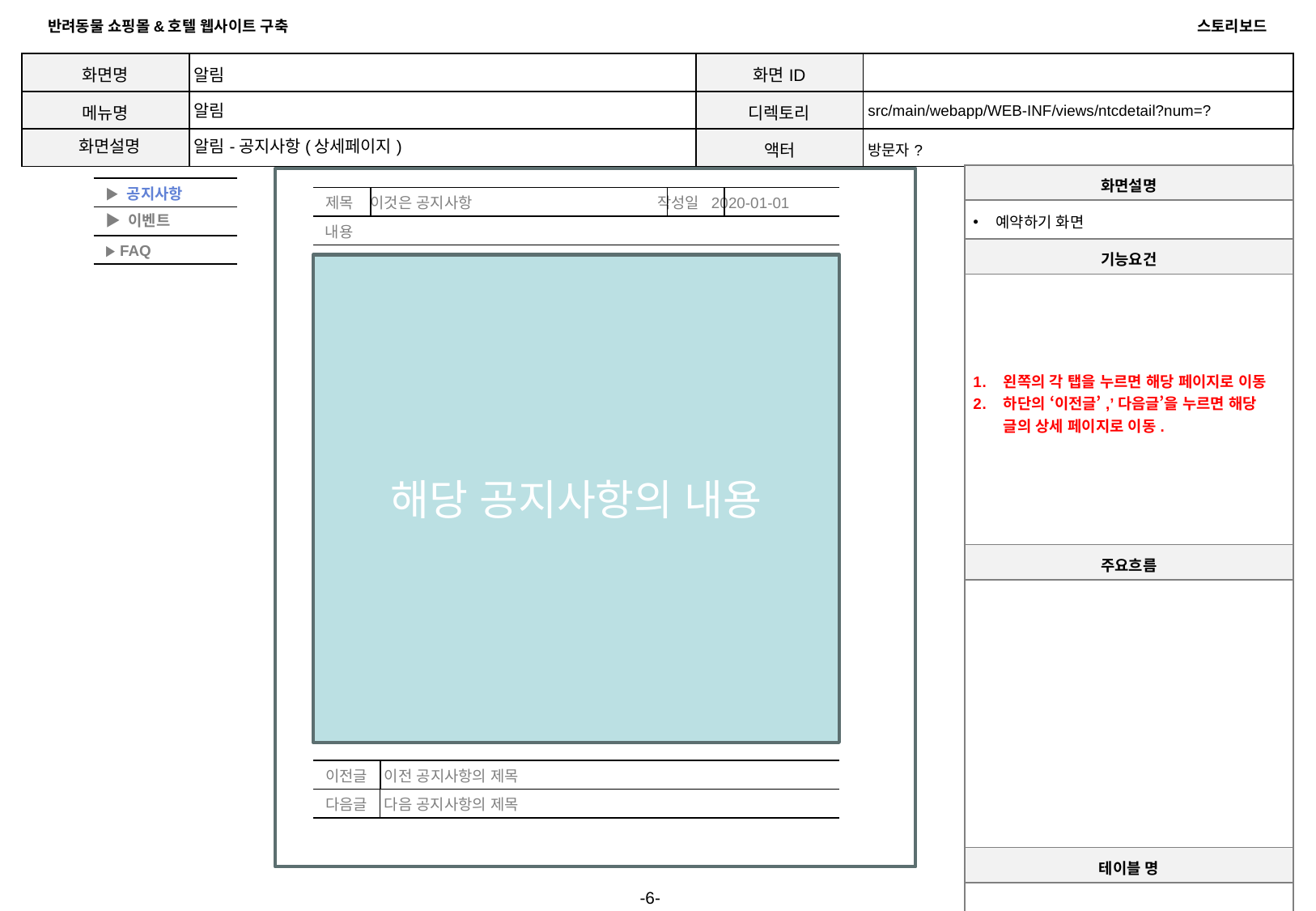

| 화면명 | 알림 | 화면ID |  |
| --- | --- | --- | --- |
| 메뉴명 | 알림 | 디렉토리 | src/main/webapp/WEB-INF/views/ntcdetail?num=? |
| 화면설명 | 알림-공지사항(상세페이지) | 액터 | 방문자? |
| 화면설명 |
| --- |
| 예약하기 화면 |
| 기능요건 |
| 왼쪽의 각 탭을 누르면 해당 페이지로 이동 하단의 ‘이전글’,’다음글’을 누르면 해당 글의 상세 페이지로 이동. |
| 주요흐름 |
|  |

▶ 공지사항
제목    이것은 공지사항	                     작성일  2020-01-01
▶ 이벤트
내용
▶ FAQ
해당 공지사항의 내용
이전글    이전 공지사항의 제목
다음글    다음 공지사항의 제목
| 테이블 명 |
| --- |
|  |